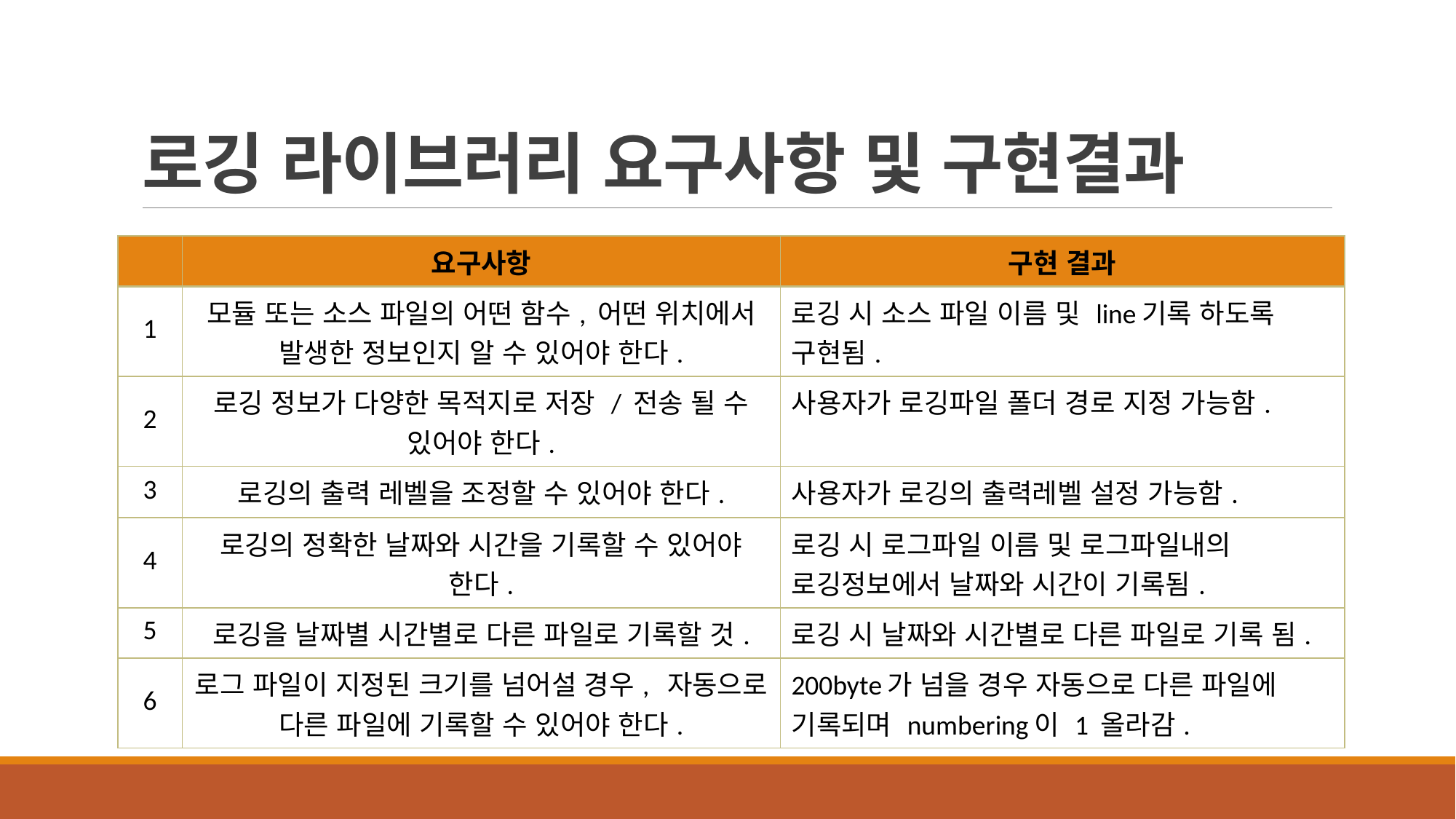

# 로깅 라이브러리 요구사항 및 구현결과
|  | 요구사항 | 구현 결과 |
| --- | --- | --- |
| 1 | 모듈 또는 소스 파일의 어떤 함수, 어떤 위치에서 발생한 정보인지 알 수 있어야 한다. | 로깅 시 소스 파일 이름 및 line기록 하도록 구현됨. |
| 2 | 로깅 정보가 다양한 목적지로 저장 / 전송 될 수 있어야 한다. | 사용자가 로깅파일 폴더 경로 지정 가능함. |
| 3 | 로깅의 출력 레벨을 조정할 수 있어야 한다. | 사용자가 로깅의 출력레벨 설정 가능함. |
| 4 | 로깅의 정확한 날짜와 시간을 기록할 수 있어야 한다. | 로깅 시 로그파일 이름 및 로그파일내의 로깅정보에서 날짜와 시간이 기록됨. |
| 5 | 로깅을 날짜별 시간별로 다른 파일로 기록할 것. | 로깅 시 날짜와 시간별로 다른 파일로 기록 됨. |
| 6 | 로그 파일이 지정된 크기를 넘어설 경우, 자동으로 다른 파일에 기록할 수 있어야 한다. | 200byte가 넘을 경우 자동으로 다른 파일에 기록되며 numbering이 1 올라감. |